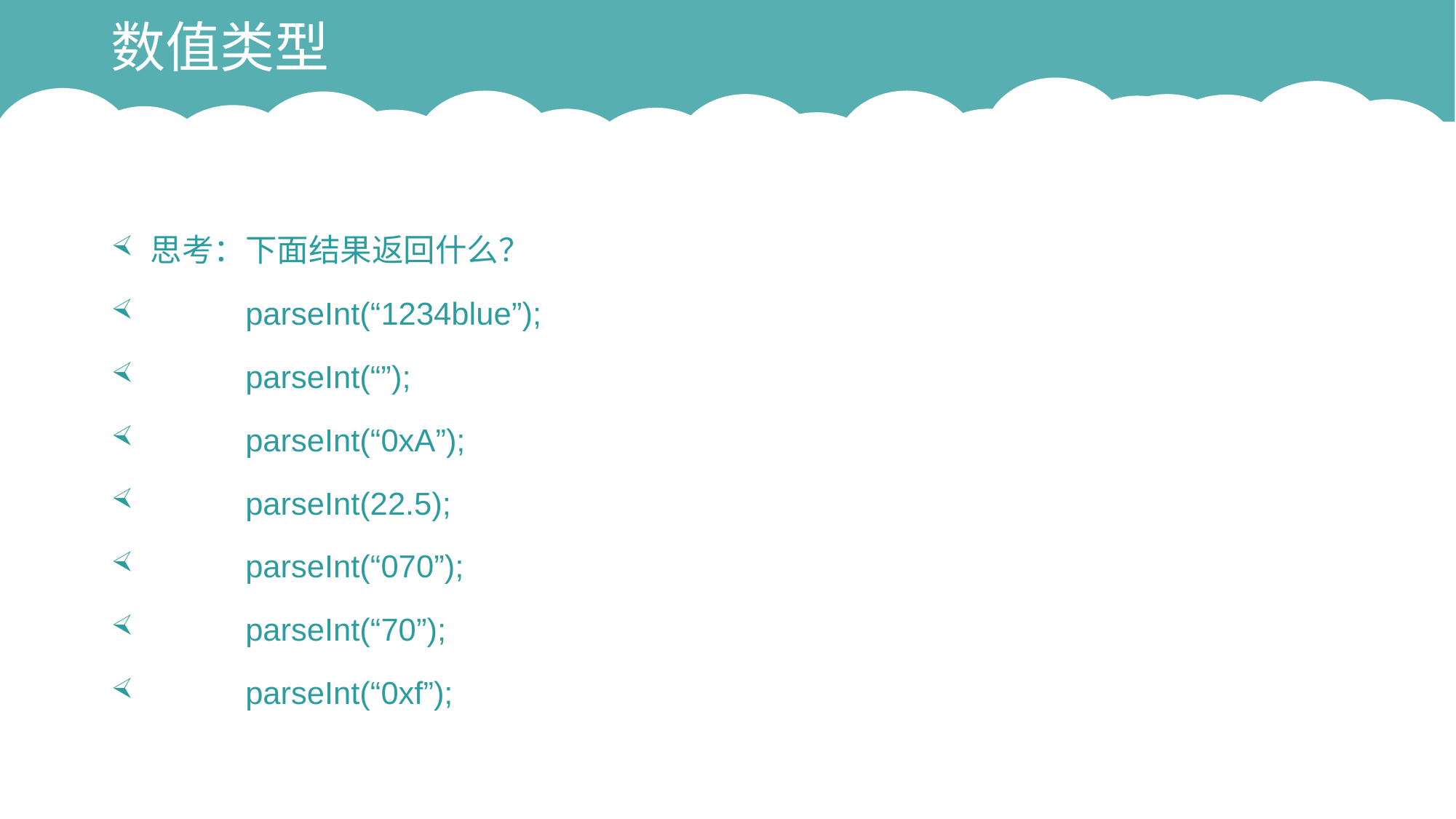

# 数值类型
思考：下面结果返回什么？
	parseInt(“1234blue”);
	parseInt(“”);
	parseInt(“0xA”);
	parseInt(22.5);
	parseInt(“070”);
	parseInt(“70”);
	parseInt(“0xf”);